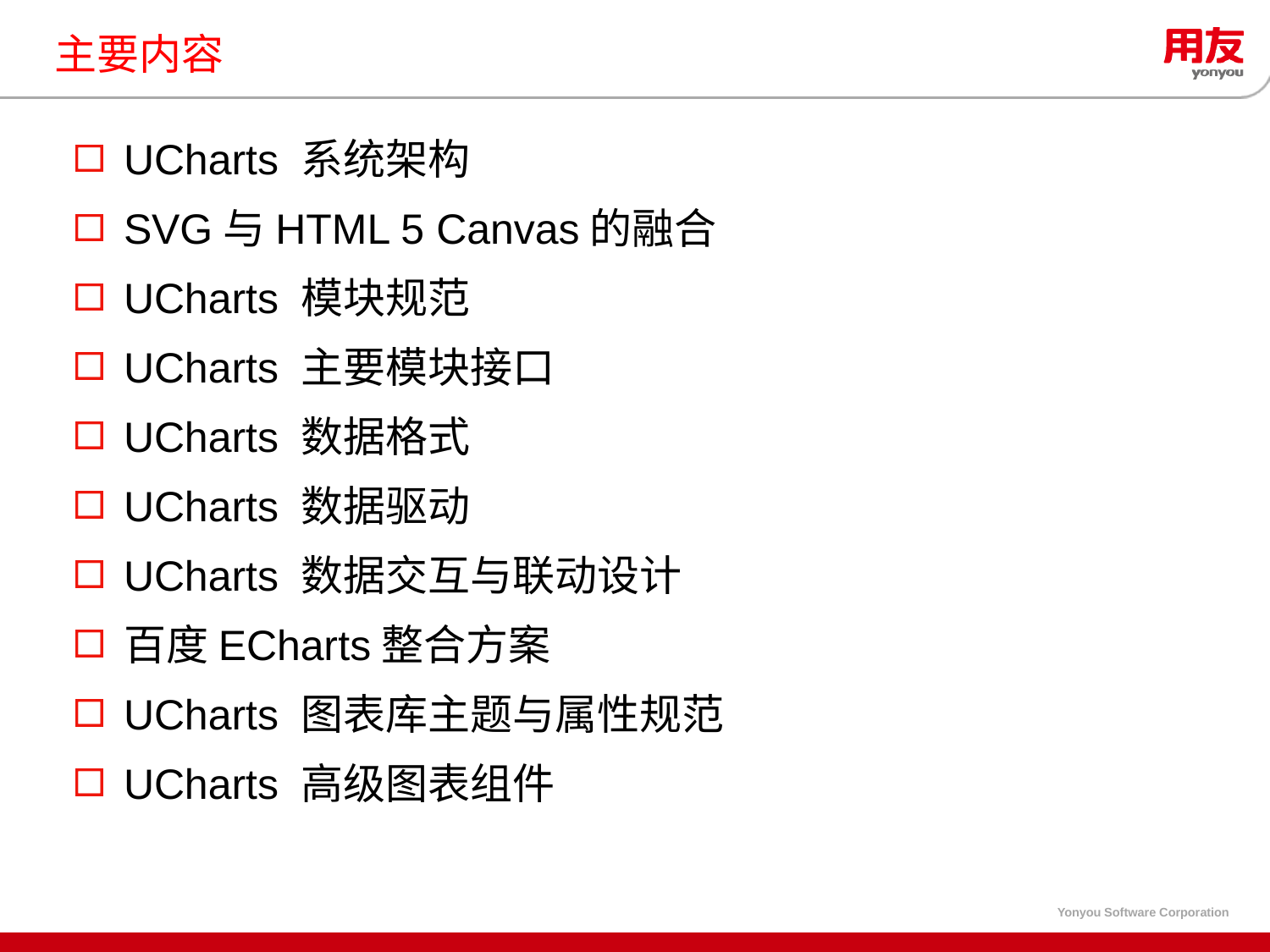

# 主要内容
UCharts 系统架构
SVG与HTML 5 Canvas的融合
UCharts 模块规范
UCharts 主要模块接口
UCharts 数据格式
UCharts 数据驱动
UCharts 数据交互与联动设计
百度ECharts整合方案
UCharts 图表库主题与属性规范
UCharts 高级图表组件